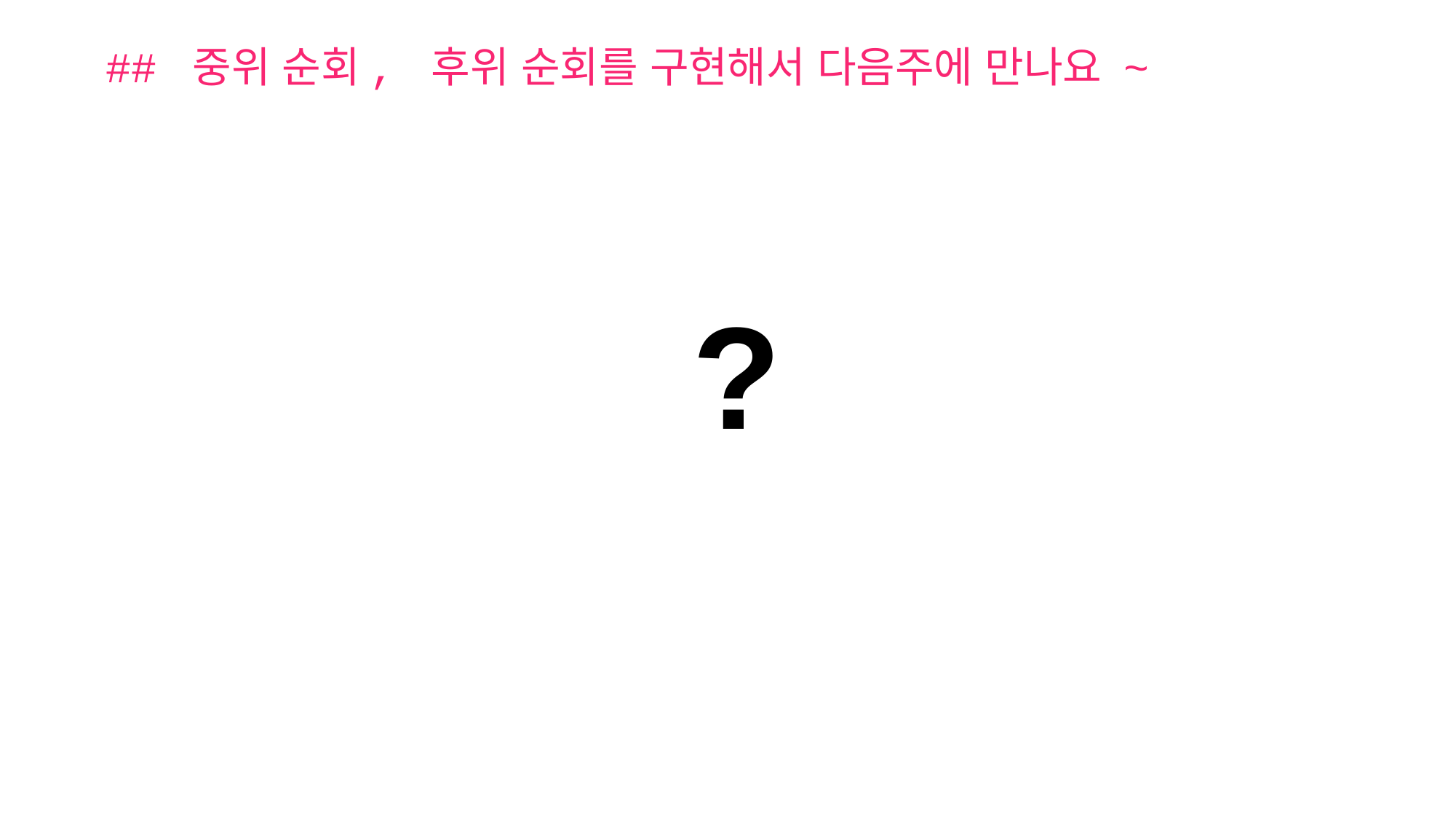

## 중위 순회, 후위 순회를 구현해서 다음주에 만나요 ~
?